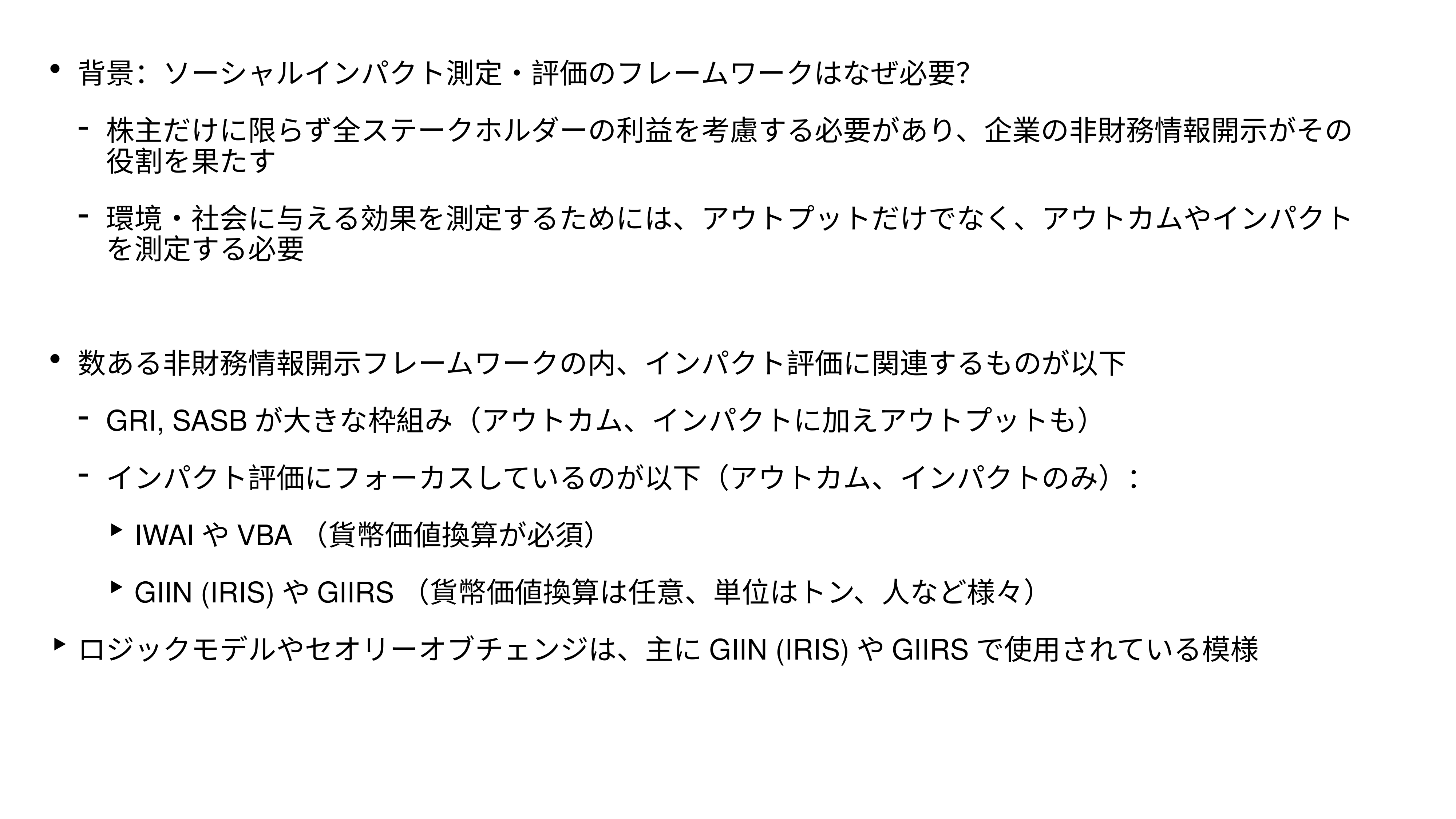

背景：ソーシャルインパクト測定・評価のフレームワークはなぜ必要？
株主だけに限らず全ステークホルダーの利益を考慮する必要があり、企業の非財務情報開示がその役割を果たす
環境・社会に与える効果を測定するためには、アウトプットだけでなく、アウトカムやインパクトを測定する必要

数ある非財務情報開示フレームワークの内、インパクト評価に関連するものが以下
GRI, SASBが大きな枠組み（アウトカム、インパクトに加えアウトプットも）
インパクト評価にフォーカスしているのが以下（アウトカム、インパクトのみ）：
IWAIやVBA（貨幣価値換算が必須）
GIIN (IRIS)やGIIRS（貨幣価値換算は任意、単位はトン、人など様々）
ロジックモデルやセオリーオブチェンジは、主にGIIN (IRIS)やGIIRSで使用されている模様